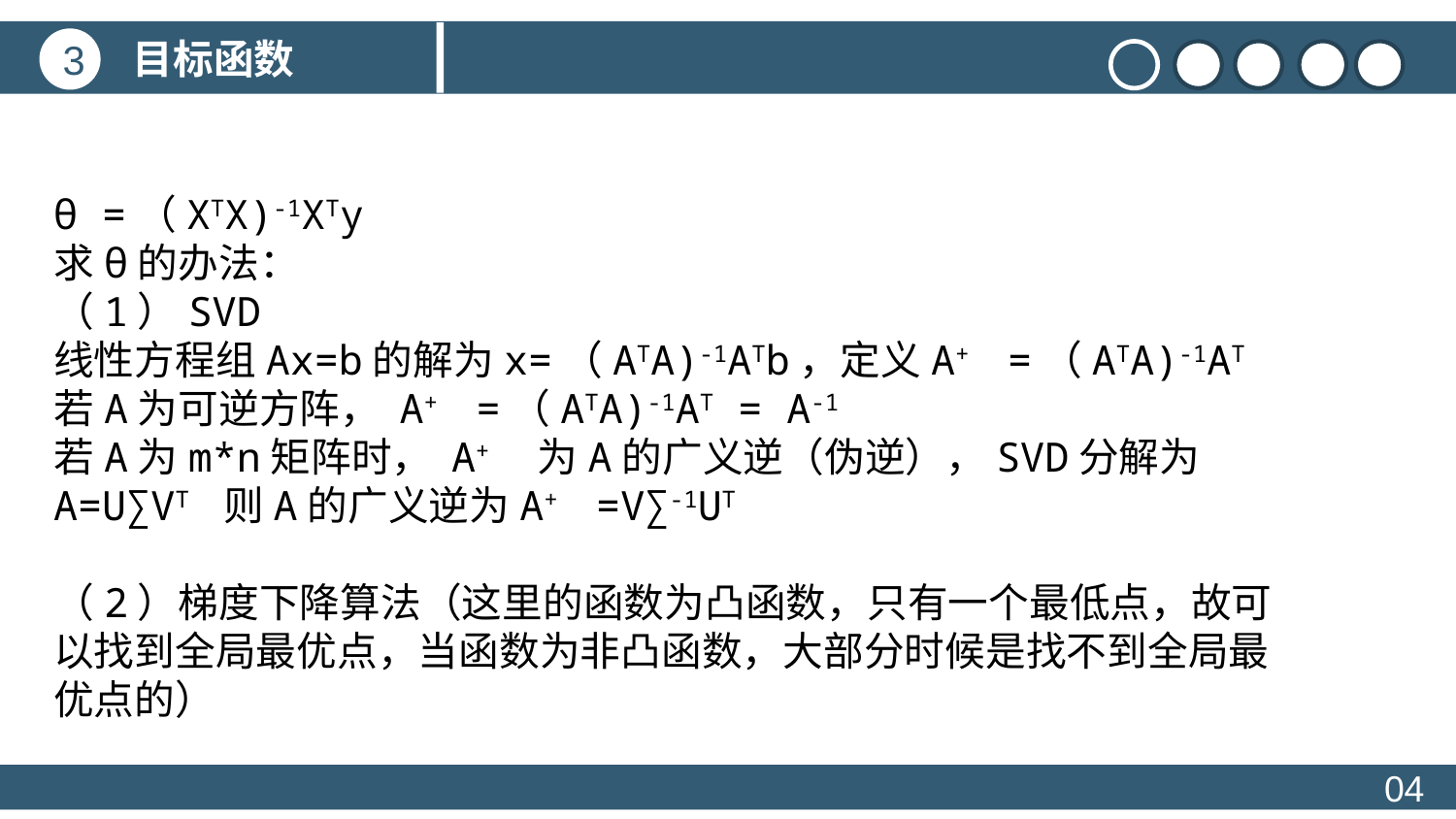

目标函数
3
θ =（XTX)-1XTy
求θ的办法：
（1）SVD
线性方程组Ax=b的解为x=（ATA)-1ATb，定义A+  =（ATA)-1AT
若A为可逆方阵， A+  =（ATA)-1AT = A-1
若A为m*n矩阵时， A+  为A的广义逆（伪逆），SVD分解为A=U∑VT 则A的广义逆为A+  =V∑-1UT

（2）梯度下降算法（这里的函数为凸函数，只有一个最低点，故可以找到全局最优点，当函数为非凸函数，大部分时候是找不到全局最优点的）

04